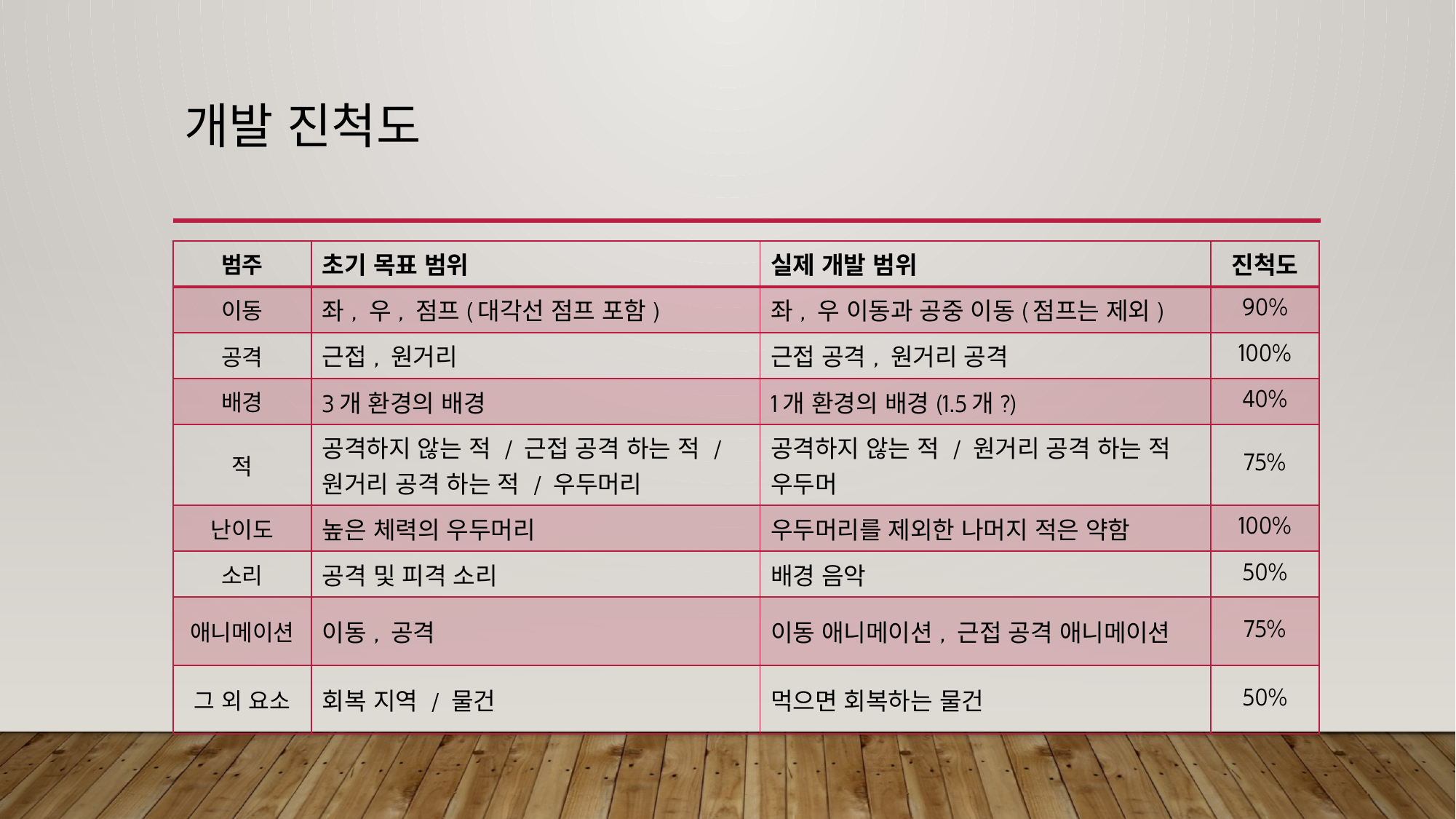

# 개발 진척도
| 범주 | 초기 목표 범위 | 실제 개발 범위 | 진척도 |
| --- | --- | --- | --- |
| 이동 | 좌, 우, 점프(대각선 점프 포함) | 좌, 우 이동과 공중 이동(점프는 제외) | 90% |
| 공격 | 근접, 원거리 | 근접 공격, 원거리 공격 | 100% |
| 배경 | 3개 환경의 배경 | 1개 환경의 배경(1.5개?) | 40% |
| 적 | 공격하지 않는 적 / 근접 공격 하는 적 / 원거리 공격 하는 적 / 우두머리 | 공격하지 않는 적 / 원거리 공격 하는 적 우두머 | 75% |
| 난이도 | 높은 체력의 우두머리 | 우두머리를 제외한 나머지 적은 약함 | 100% |
| 소리 | 공격 및 피격 소리 | 배경 음악 | 50% |
| 애니메이션 | 이동, 공격 | 이동 애니메이션, 근접 공격 애니메이션 | 75% |
| 그 외 요소 | 회복 지역 / 물건 | 먹으면 회복하는 물건 | 50% |